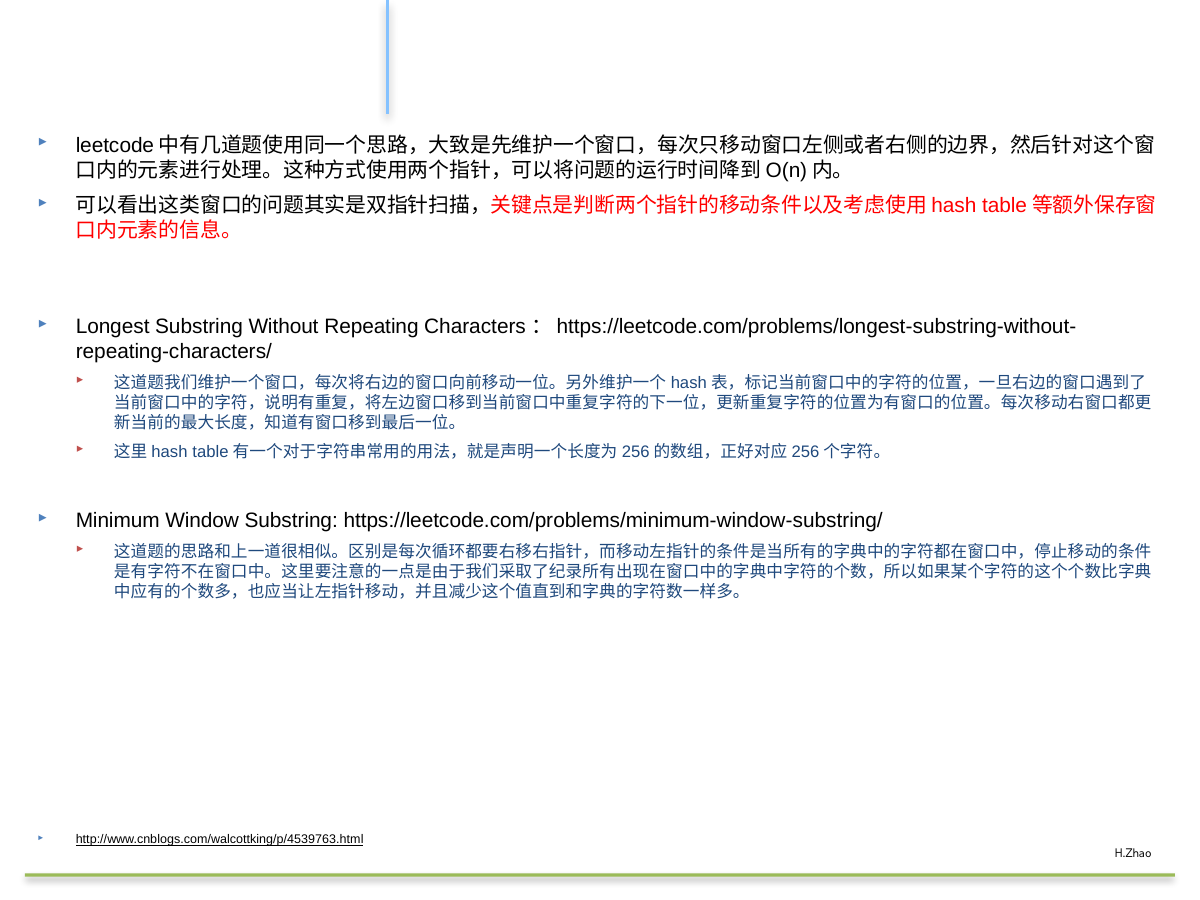

#

leetcode中有几道题使用同一个思路，大致是先维护一个窗口，每次只移动窗口左侧或者右侧的边界，然后针对这个窗口内的元素进行处理。这种方式使用两个指针，可以将问题的运行时间降到O(n)内。
可以看出这类窗口的问题其实是双指针扫描，关键点是判断两个指针的移动条件以及考虑使用hash table等额外保存窗口内元素的信息。

Longest Substring Without Repeating Characters：https://leetcode.com/problems/longest-substring-without-repeating-characters/
这道题我们维护一个窗口，每次将右边的窗口向前移动一位。另外维护一个hash表，标记当前窗口中的字符的位置，一旦右边的窗口遇到了当前窗口中的字符，说明有重复，将左边窗口移到当前窗口中重复字符的下一位，更新重复字符的位置为有窗口的位置。每次移动右窗口都更新当前的最大长度，知道有窗口移到最后一位。
这里hash table有一个对于字符串常用的用法，就是声明一个长度为256的数组，正好对应256个字符。

Minimum Window Substring: https://leetcode.com/problems/minimum-window-substring/
这道题的思路和上一道很相似。区别是每次循环都要右移右指针，而移动左指针的条件是当所有的字典中的字符都在窗口中，停止移动的条件是有字符不在窗口中。这里要注意的一点是由于我们采取了纪录所有出现在窗口中的字典中字符的个数，所以如果某个字符的这个个数比字典中应有的个数多，也应当让左指针移动，并且减少这个值直到和字典的字符数一样多。

http://www.cnblogs.com/walcottking/p/4539763.html